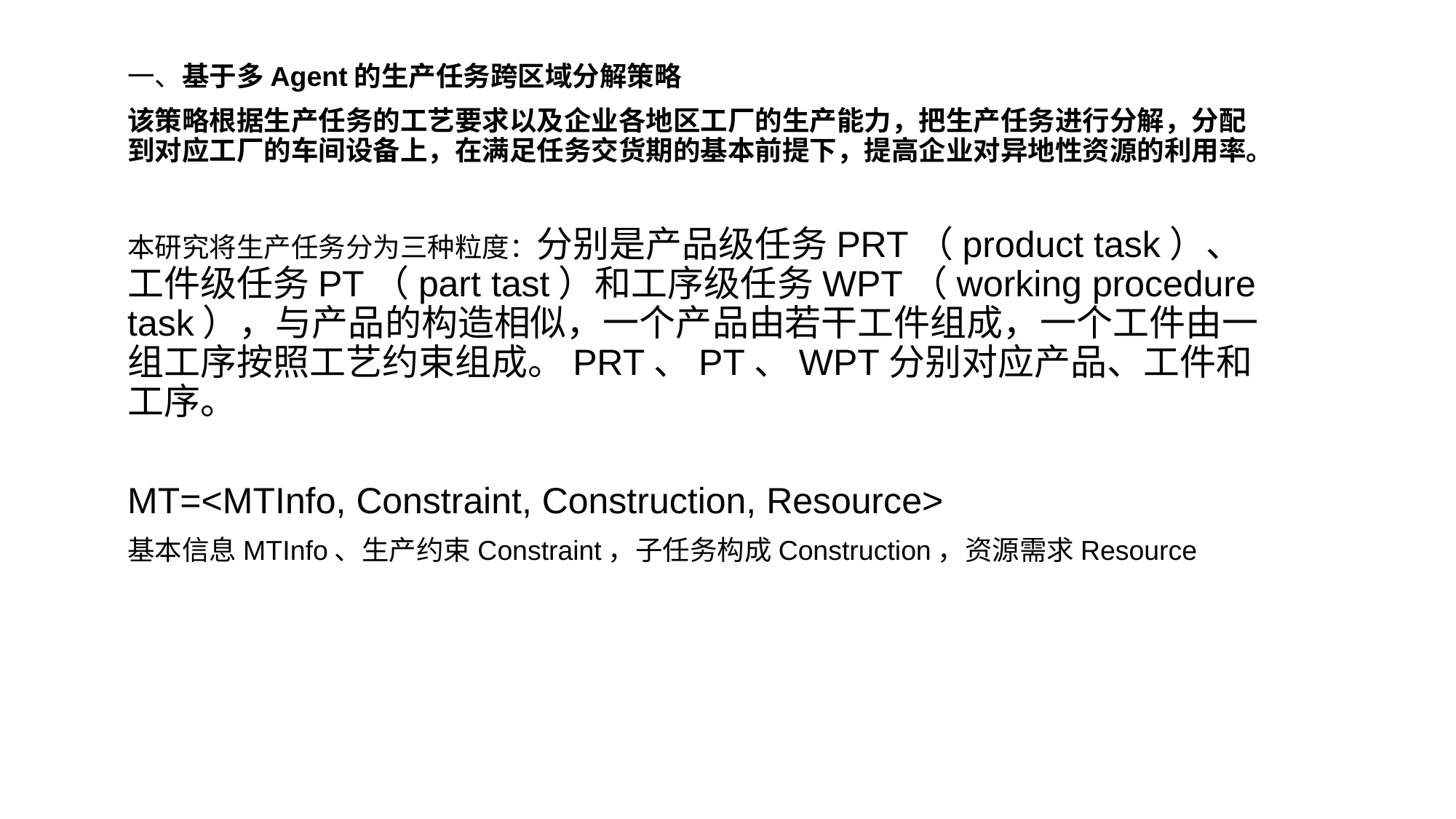

一、基于多Agent的生产任务跨区域分解策略
该策略根据生产任务的工艺要求以及企业各地区工厂的生产能力，把生产任务进行分解，分配到对应工厂的车间设备上，在满足任务交货期的基本前提下，提高企业对异地性资源的利用率。

本研究将生产任务分为三种粒度：分别是产品级任务PRT（product task）、工件级任务PT（part tast）和工序级任务WPT（working procedure task），与产品的构造相似，一个产品由若干工件组成，一个工件由一组工序按照工艺约束组成。PRT、PT、WPT分别对应产品、工件和工序。

MT=<MTInfo, Constraint, Construction, Resource>
基本信息MTInfo、生产约束Constraint，子任务构成Construction，资源需求Resource